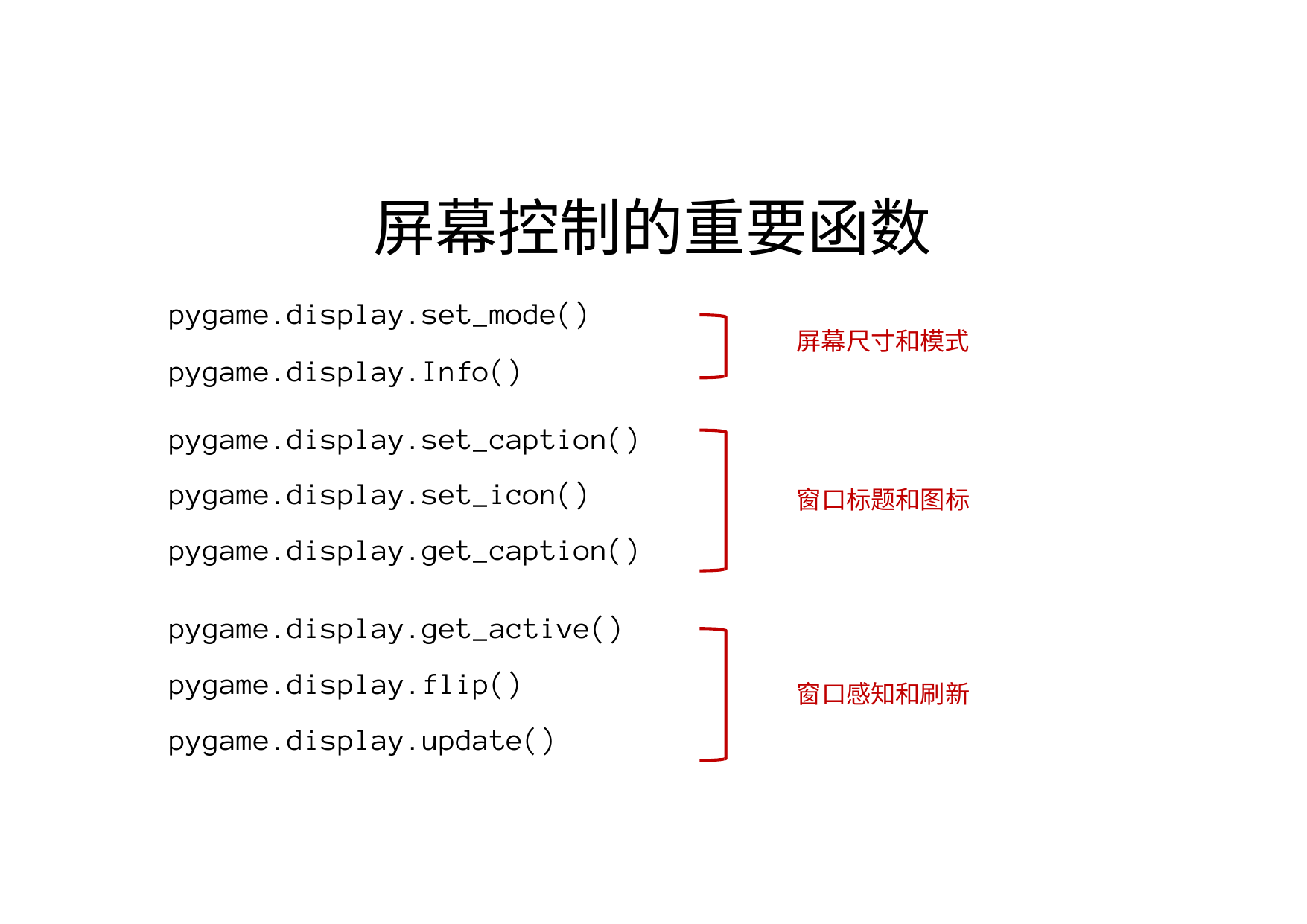

# 屏幕控制的重要函数
pygame.display.set_mode()
屏幕尺寸和模式
pygame.display.Info()

pygame.display.set_caption()

pygame.display.set_icon()  pygame.display.get_caption()
窗口标题和图标
pygame.display.get_active()

pygame.display.flip()  pygame.display.update()
窗口感知和刷新